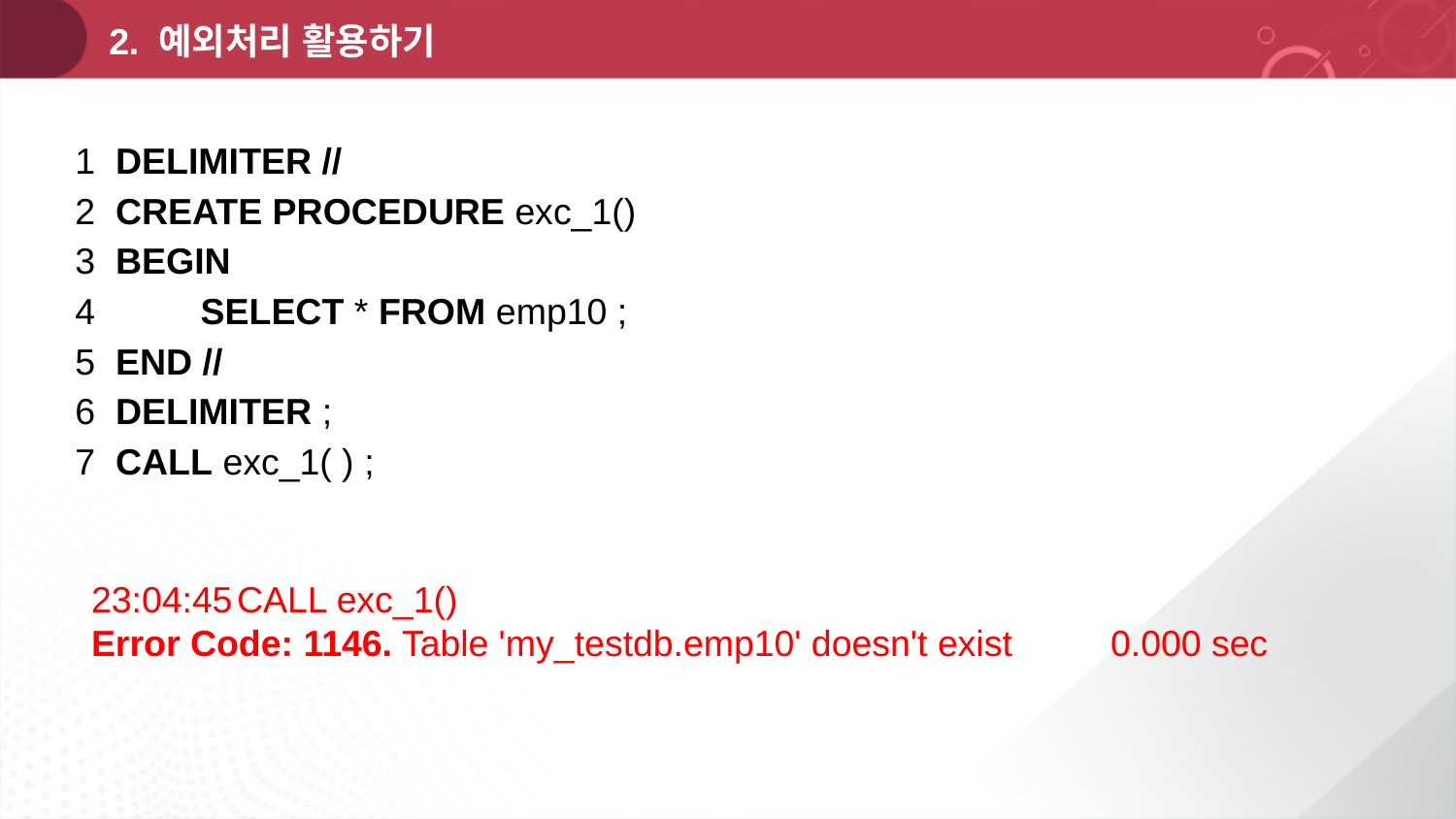

2. 예외처리 활용하기
1  DELIMITER //
2  CREATE PROCEDURE exc_1()
3  BEGIN
4  	SELECT * FROM emp10 ;
5  END //
6  DELIMITER ;
7  CALL exc_1( ) ;
23:04:45	CALL exc_1()
Error Code: 1146. Table 'my_testdb.emp10' doesn't exist	0.000 sec